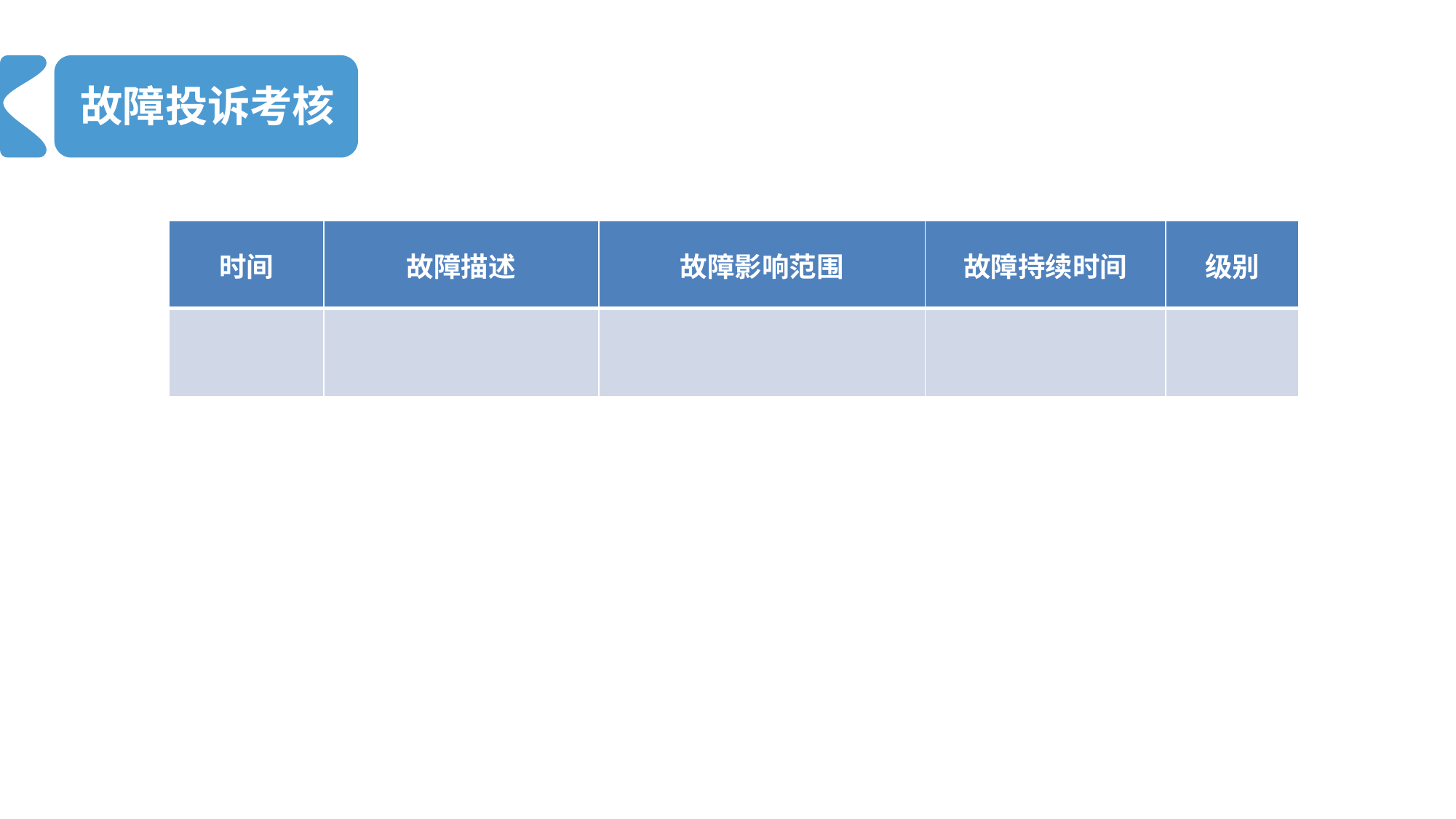

故障投诉考核
| 时间 | 故障描述 | 故障影响范围 | 故障持续时间 | 级别 |
| --- | --- | --- | --- | --- |
|  |  |  |  |  |